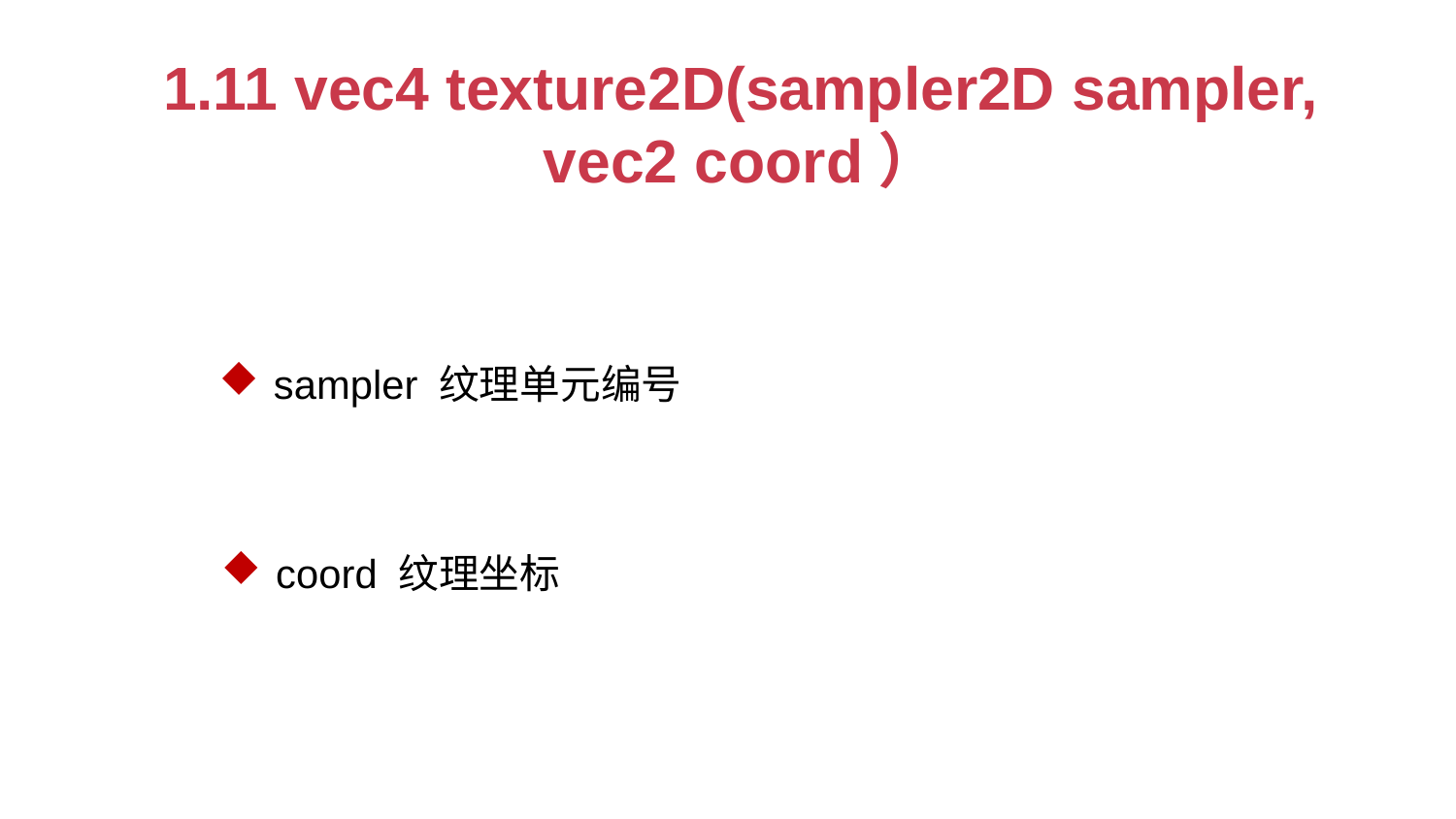

1.11 vec4 texture2D(sampler2D sampler, vec2 coord）
sampler 纹理单元编号
coord 纹理坐标